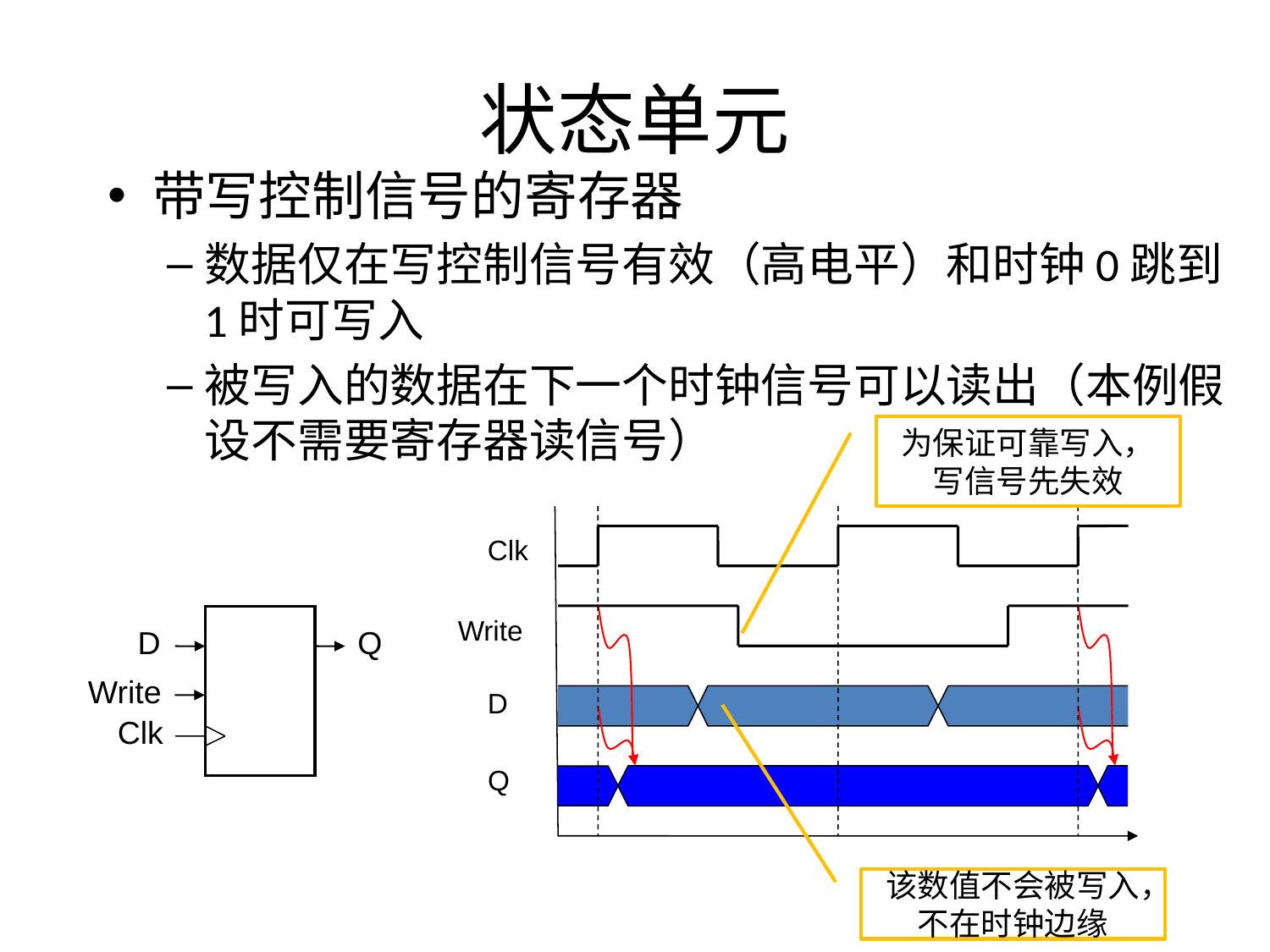

# 状态单元
带写控制信号的寄存器
数据仅在写控制信号有效（高电平）和时钟0跳到1时可写入
被写入的数据在下一个时钟信号可以读出（本例假设不需要寄存器读信号）
为保证可靠写入，写信号先失效

Clk

Write

D

Q

D
Q

Write

Clk

该数值不会被写入，不在时钟边缘